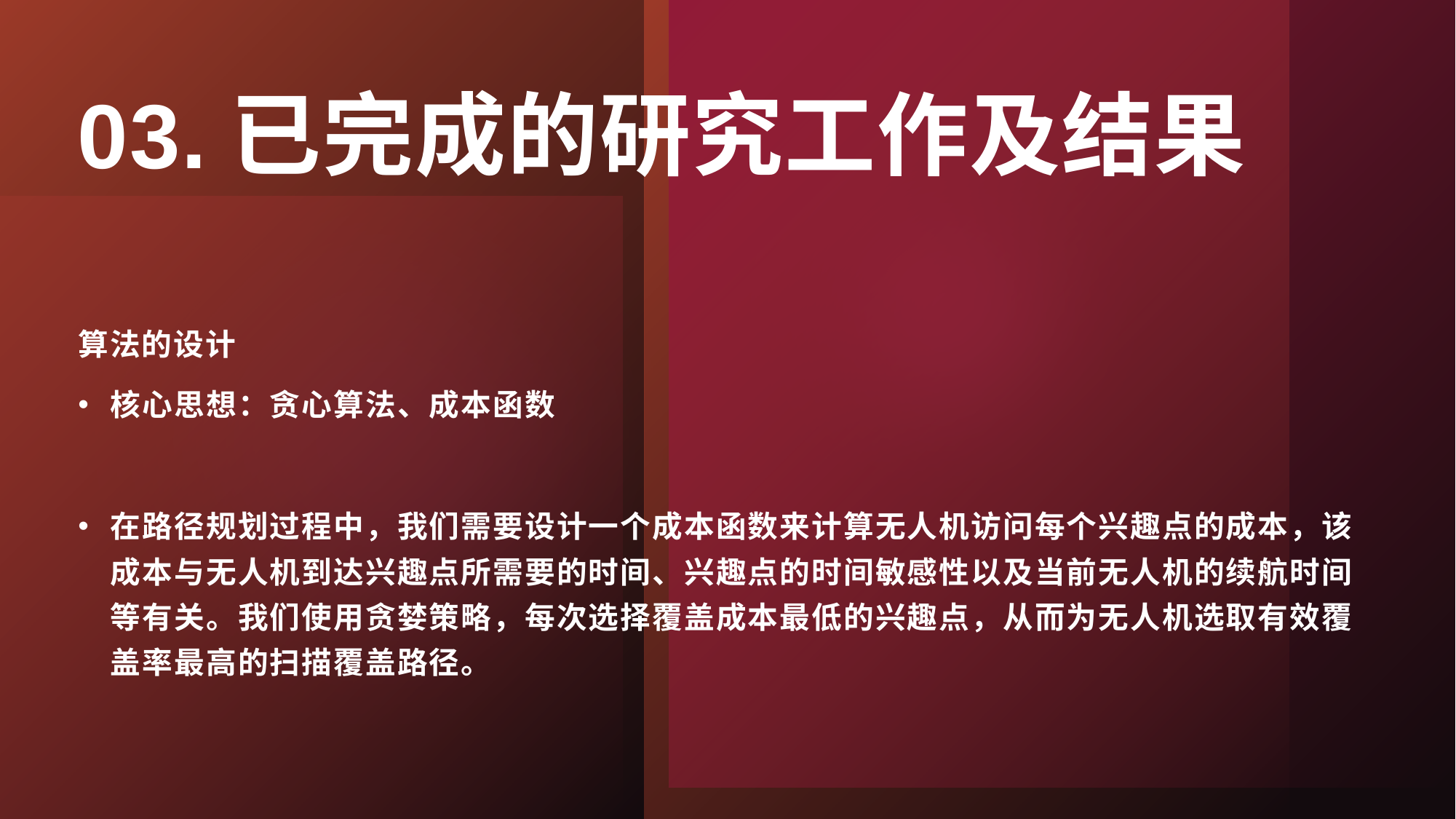

# 03.已完成的研究工作及结果
算法的设计
核心思想：贪心算法、成本函数

在路径规划过程中，我们需要设计一个成本函数来计算无人机访问每个兴趣点的成本，该成本与无人机到达兴趣点所需要的时间、兴趣点的时间敏感性以及当前无人机的续航时间等有关。我们使用贪婪策略，每次选择覆盖成本最低的兴趣点，从而为无人机选取有效覆盖率最高的扫描覆盖路径。